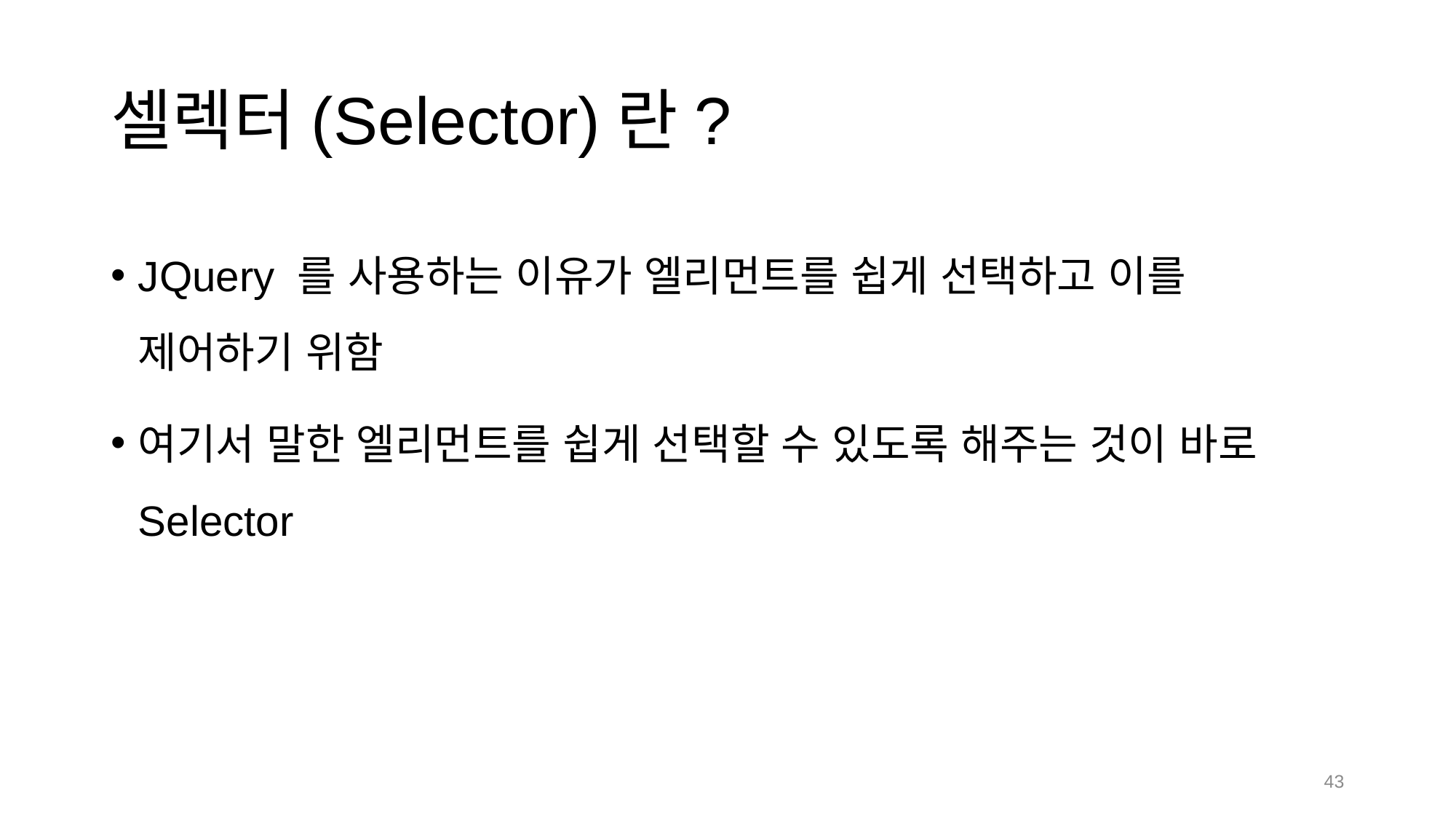

# 셀렉터(Selector)란?
JQuery 를 사용하는 이유가 엘리먼트를 쉽게 선택하고 이를 제어하기 위함
여기서 말한 엘리먼트를 쉽게 선택할 수 있도록 해주는 것이 바로 Selector
43